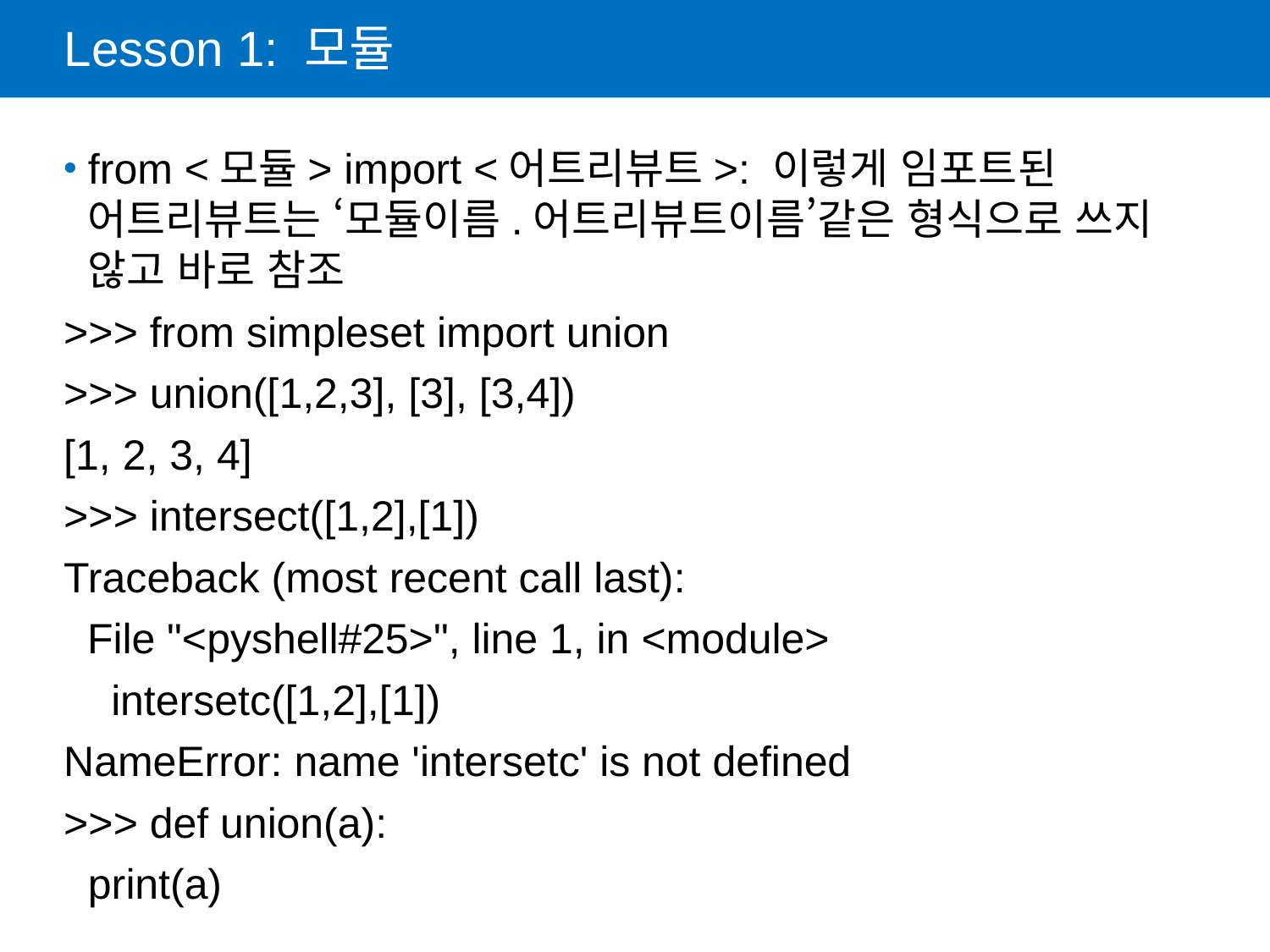

# Lesson 1: 모듈
from <모듈> import <어트리뷰트>: 이렇게 임포트된 어트리뷰트는 ‘모듈이름.어트리뷰트이름’같은 형식으로 쓰지 않고 바로 참조
>>> from simpleset import union
>>> union([1,2,3], [3], [3,4])
[1, 2, 3, 4]
>>> intersect([1,2],[1])
Traceback (most recent call last):
  File "<pyshell#25>", line 1, in <module>
    intersetc([1,2],[1])
NameError: name 'intersetc' is not defined
>>> def union(a):
	print(a)